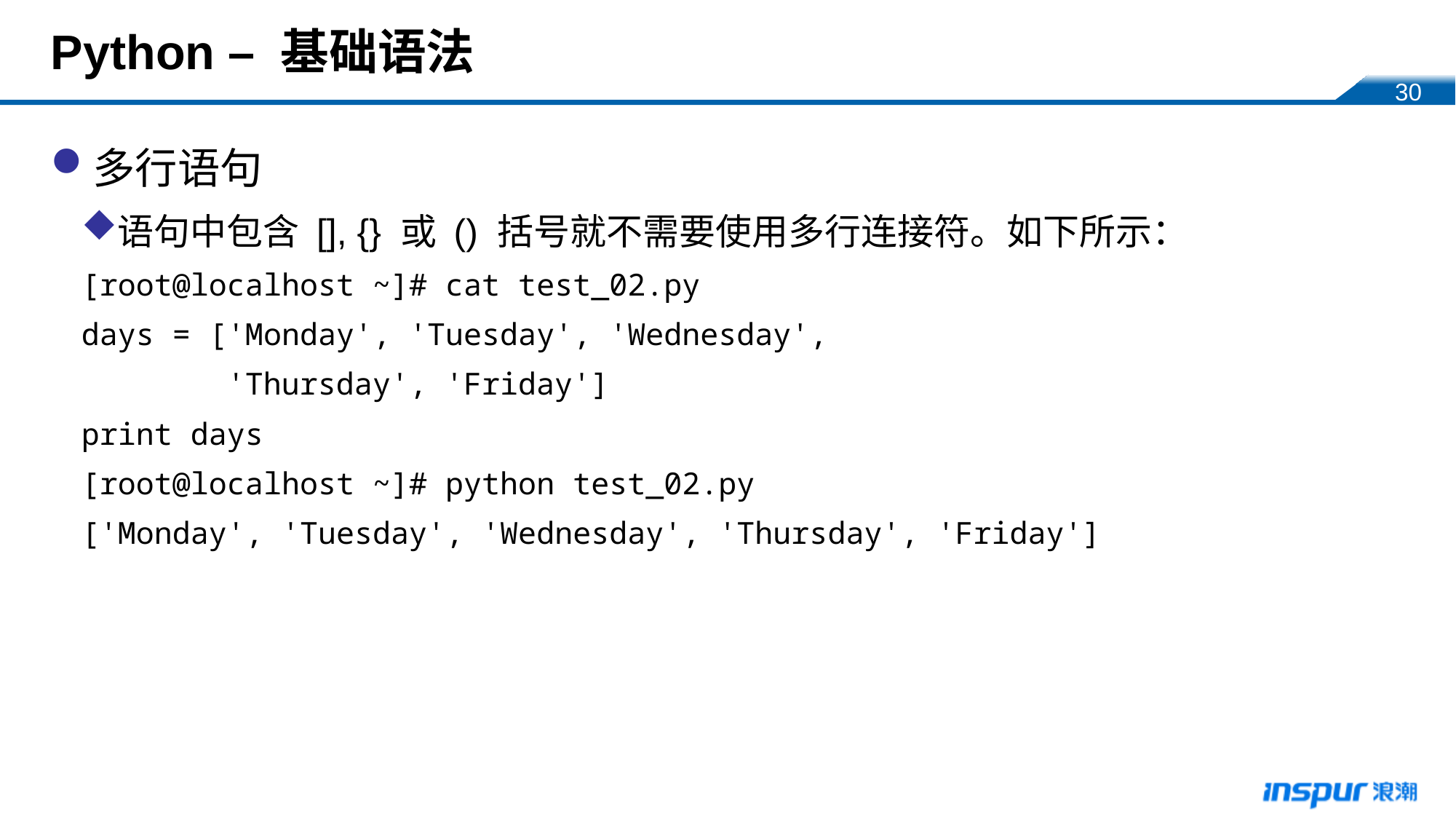

# Python – 基础语法
多行语句
语句中包含 [], {} 或 () 括号就不需要使用多行连接符。如下所示：
[root@localhost ~]# cat test_02.py
days = ['Monday', 'Tuesday', 'Wednesday',
        'Thursday', 'Friday']
print days
[root@localhost ~]# python test_02.py
['Monday', 'Tuesday', 'Wednesday', 'Thursday', 'Friday']